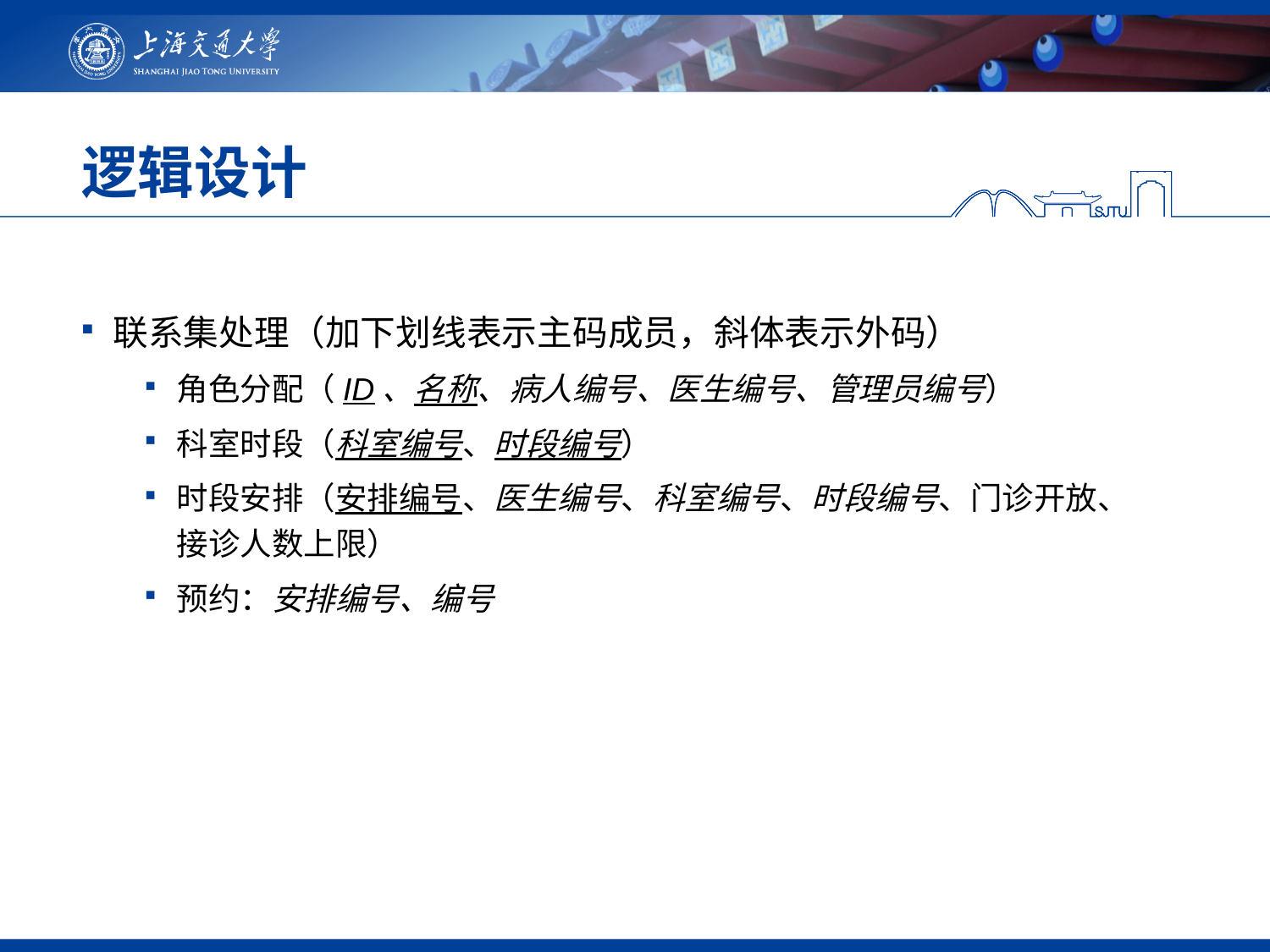

# 逻辑设计
联系集处理（加下划线表示主码成员，斜体表示外码）
角色分配（ID、名称、病人编号、医生编号、管理员编号）
科室时段（科室编号、时段编号）
时段安排（安排编号、医生编号、科室编号、时段编号、门诊开放、接诊人数上限）
预约：安排编号、编号